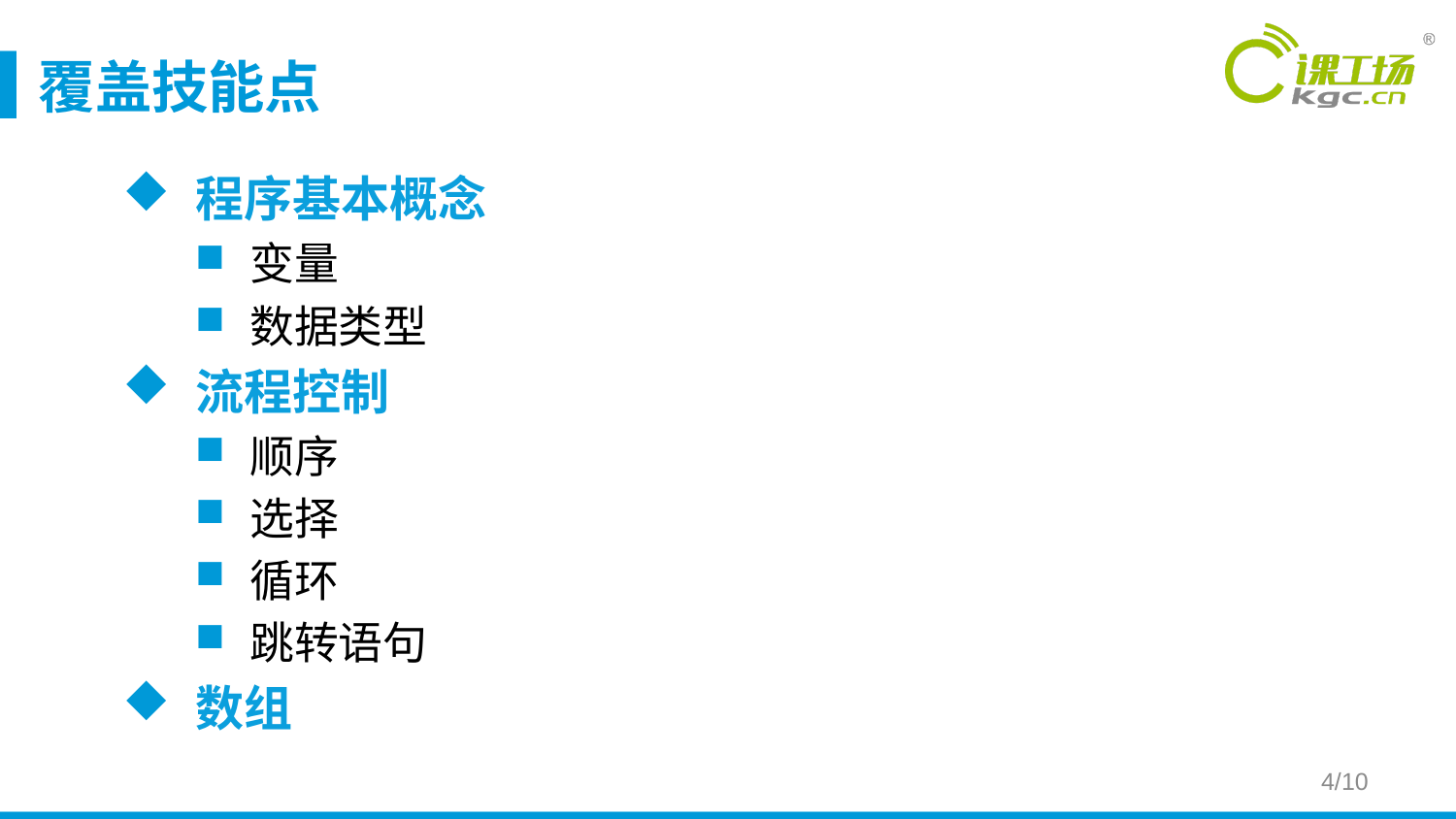

# 覆盖技能点
程序基本概念
变量
数据类型
流程控制
顺序
选择
循环
跳转语句
数组

4/10